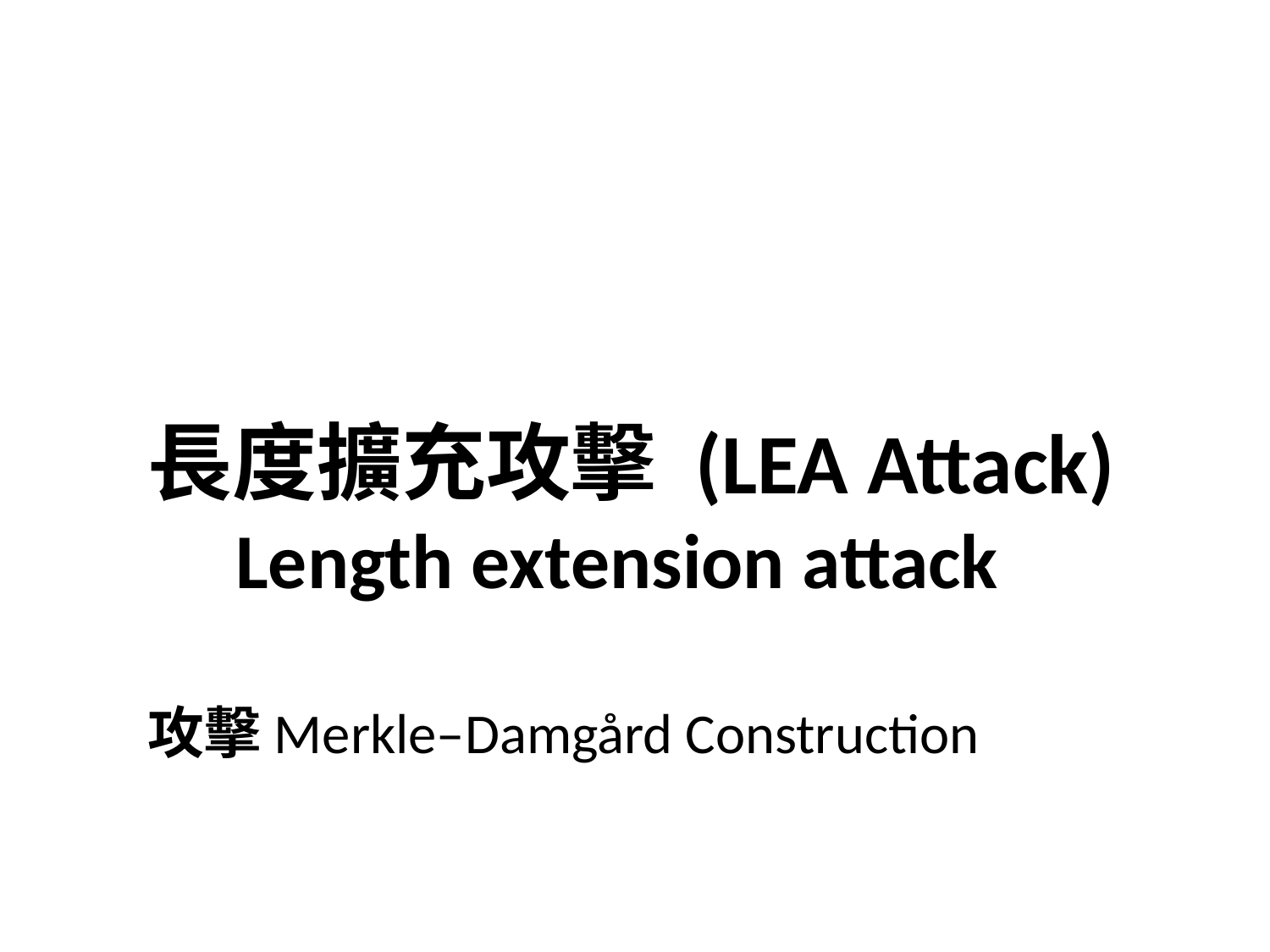

長度擴充攻擊 (LEA Attack)
     Length extension attack

攻擊Merkle–Damgård Construction